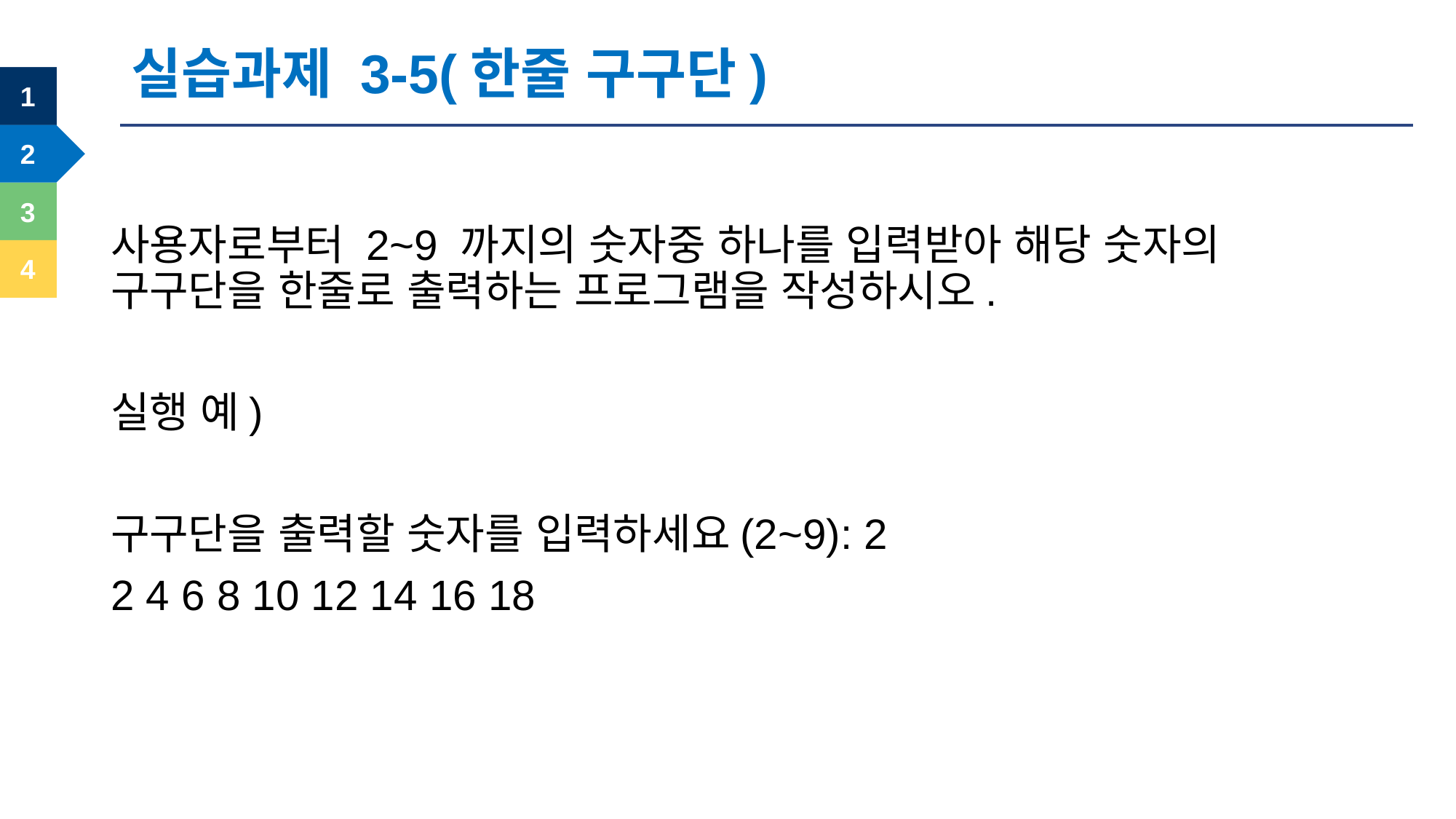

실습과제 3-5(한줄 구구단)
사용자로부터 2~9 까지의 숫자중 하나를 입력받아 해당 숫자의 구구단을 한줄로 출력하는 프로그램을 작성하시오.

실행 예)

구구단을 출력할 숫자를 입력하세요(2~9): 2
2 4 6 8 10 12 14 16 18